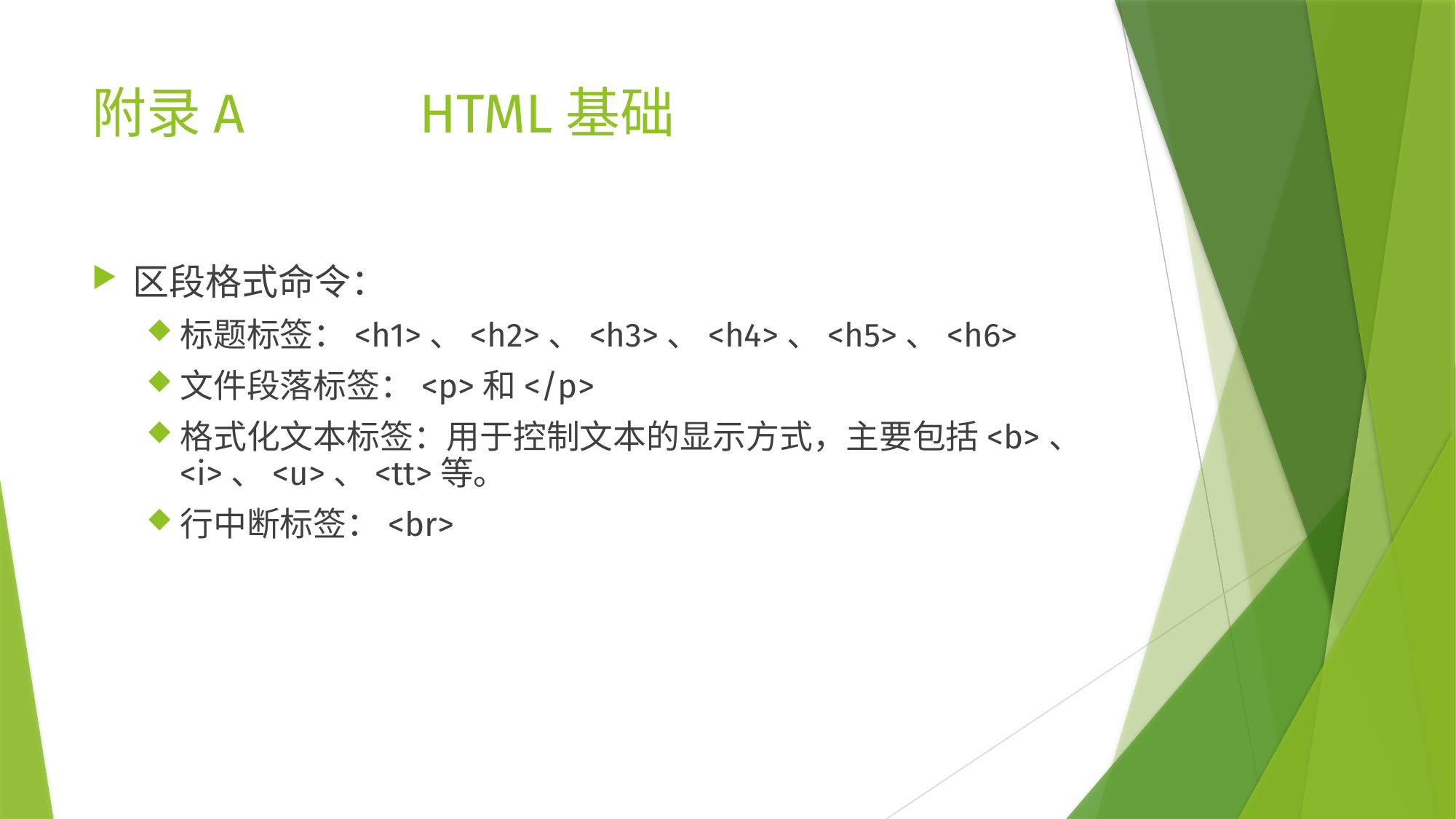

# 附录A		HTML基础
区段格式命令：
标题标签：<h1>、<h2>、<h3>、<h4>、<h5>、<h6>
文件段落标签：<p>和</p>
格式化文本标签：用于控制文本的显示方式，主要包括<b>、<i>、<u>、<tt>等。
行中断标签：<br>